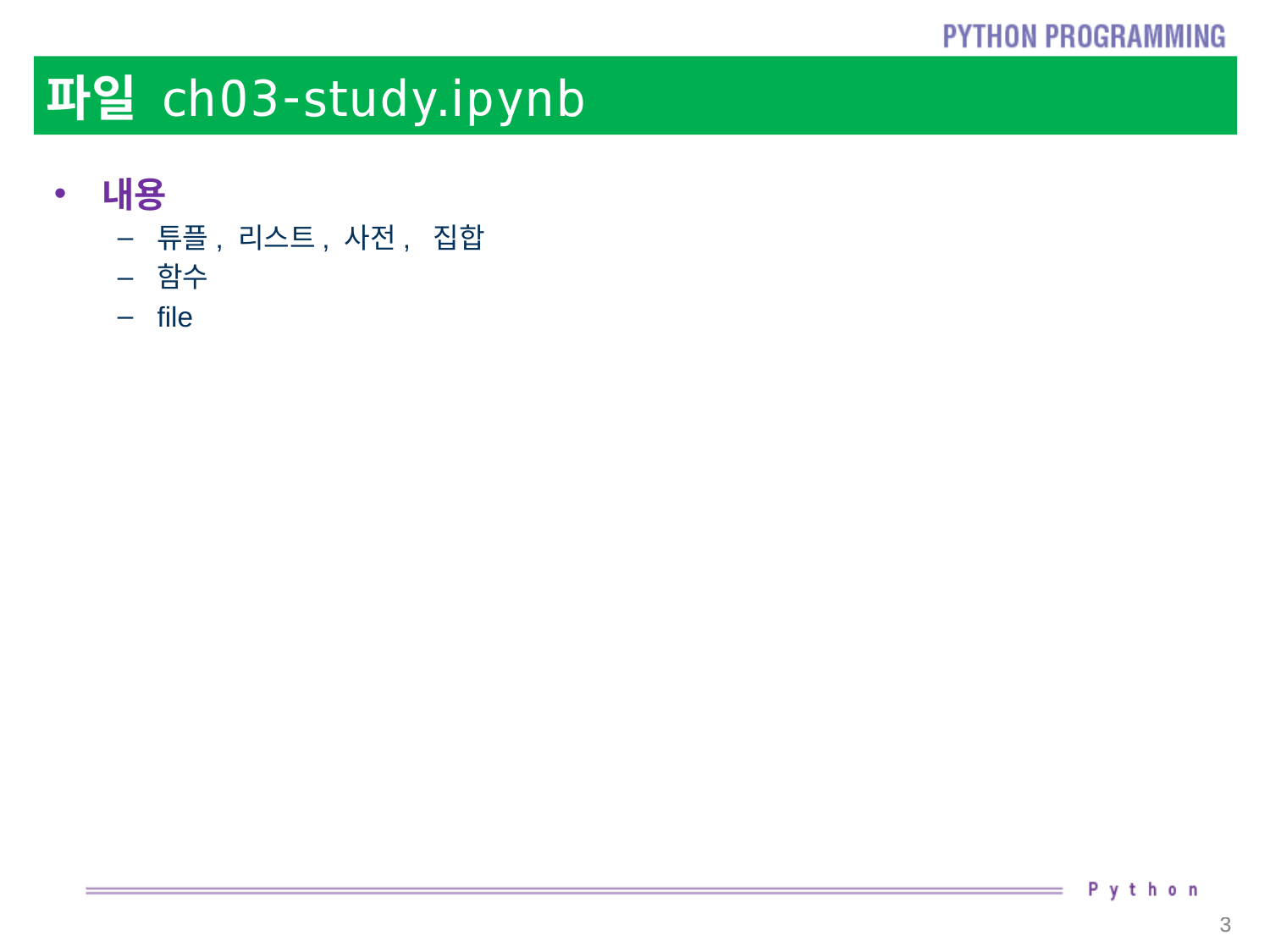

# 파일 ch03-study.ipynb
내용
튜플, 리스트, 사전,  집합
함수
file
3